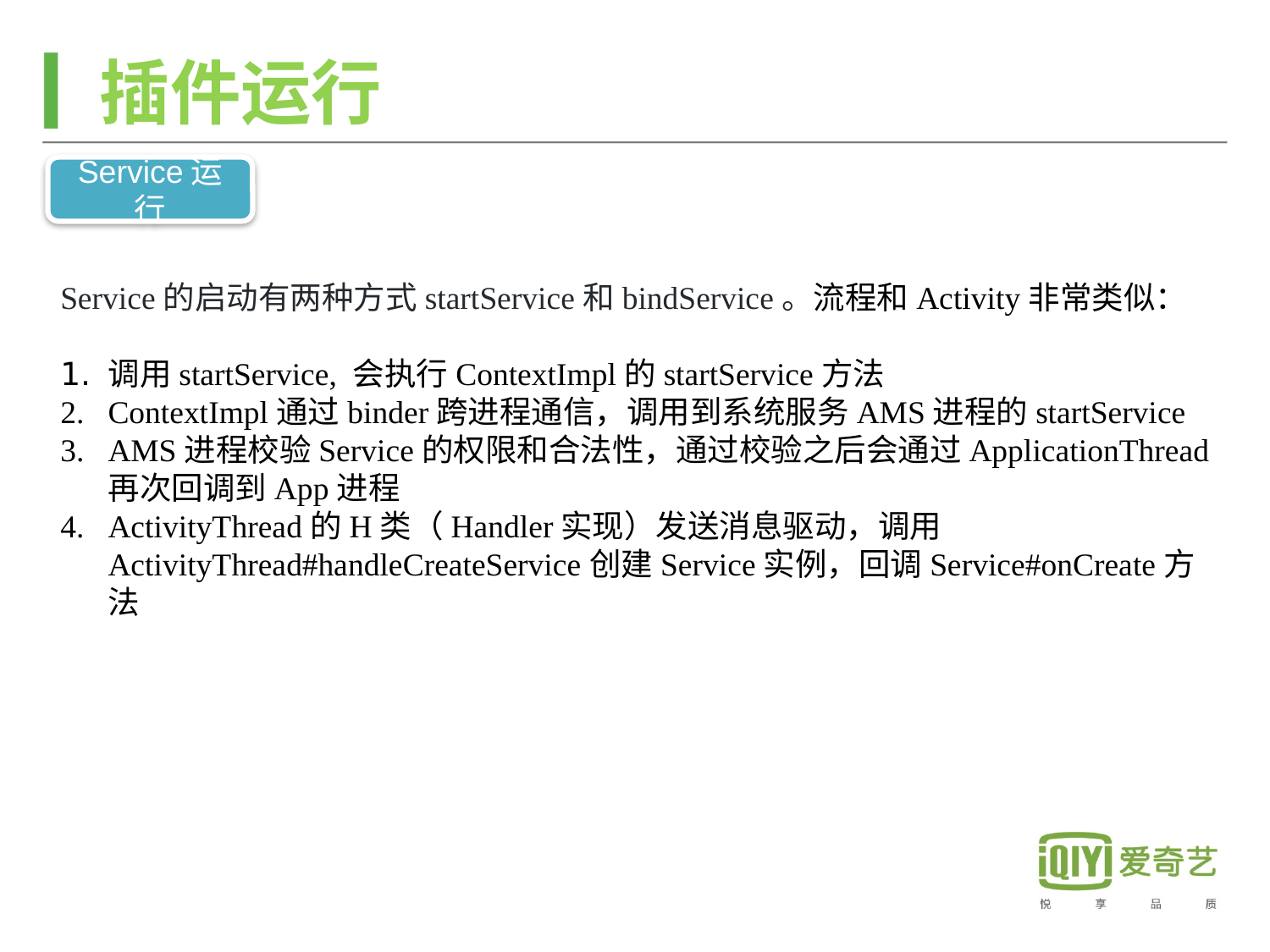

插件运行
Service运行
Service的启动有两种方式startService和bindService。流程和Activity非常类似：

调用startService, 会执行ContextImpl的startService方法
ContextImpl通过binder跨进程通信，调用到系统服务AMS进程的startService
AMS进程校验Service的权限和合法性，通过校验之后会通过ApplicationThread再次回调到App进程
ActivityThread的H类（Handler实现）发送消息驱动，调用ActivityThread#handleCreateService创建Service实例，回调Service#onCreate方法